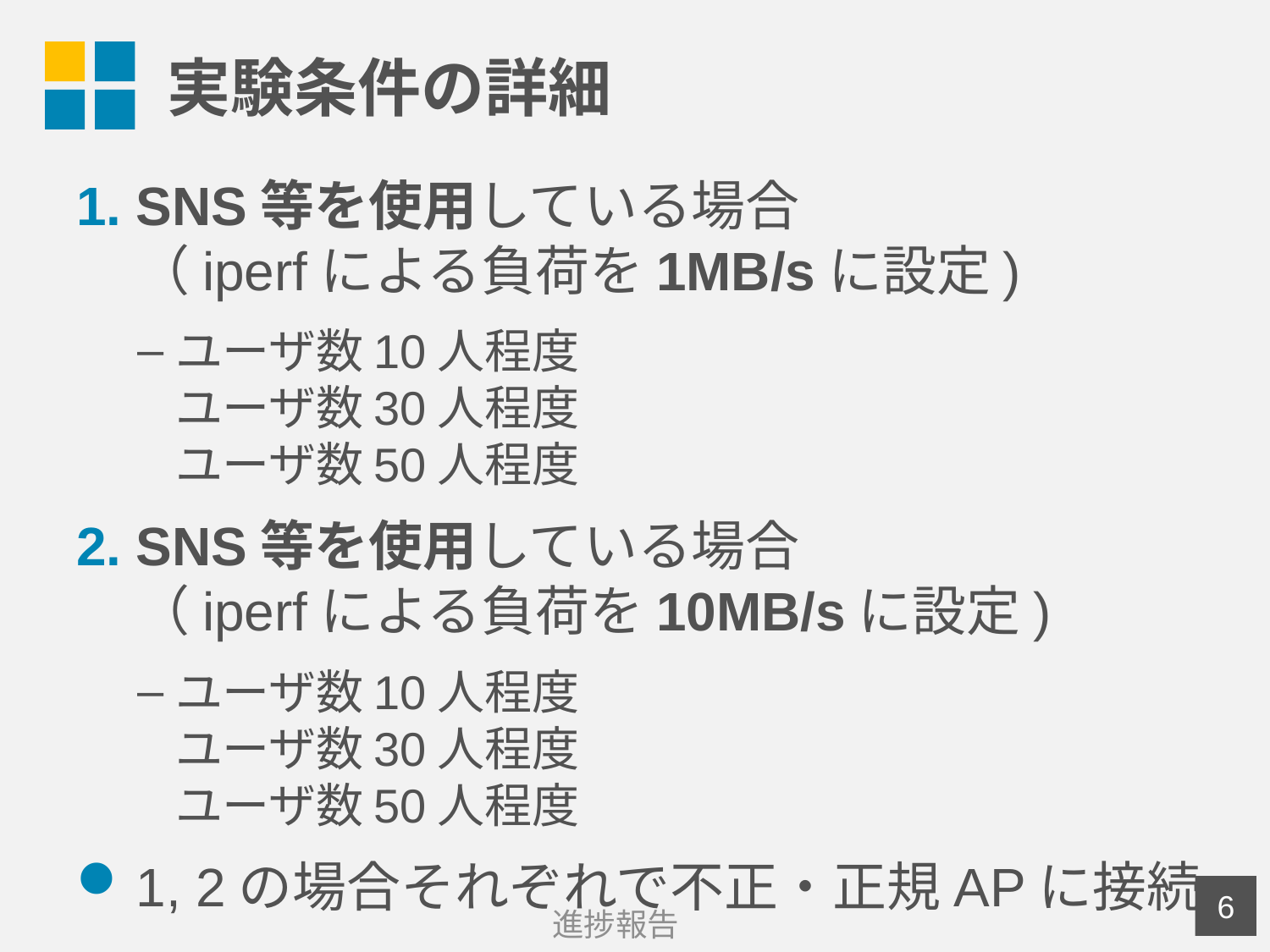

# 実験条件の詳細
SNS等を使用している場合
（iperfによる負荷を1MB/sに設定)
ユーザ数10人程度
ユーザ数30人程度
ユーザ数50人程度
SNS等を使用している場合
（iperfによる負荷を10MB/sに設定)
ユーザ数10人程度
ユーザ数30人程度
ユーザ数50人程度
1, 2の場合それぞれで不正・正規APに接続
6
進捗報告